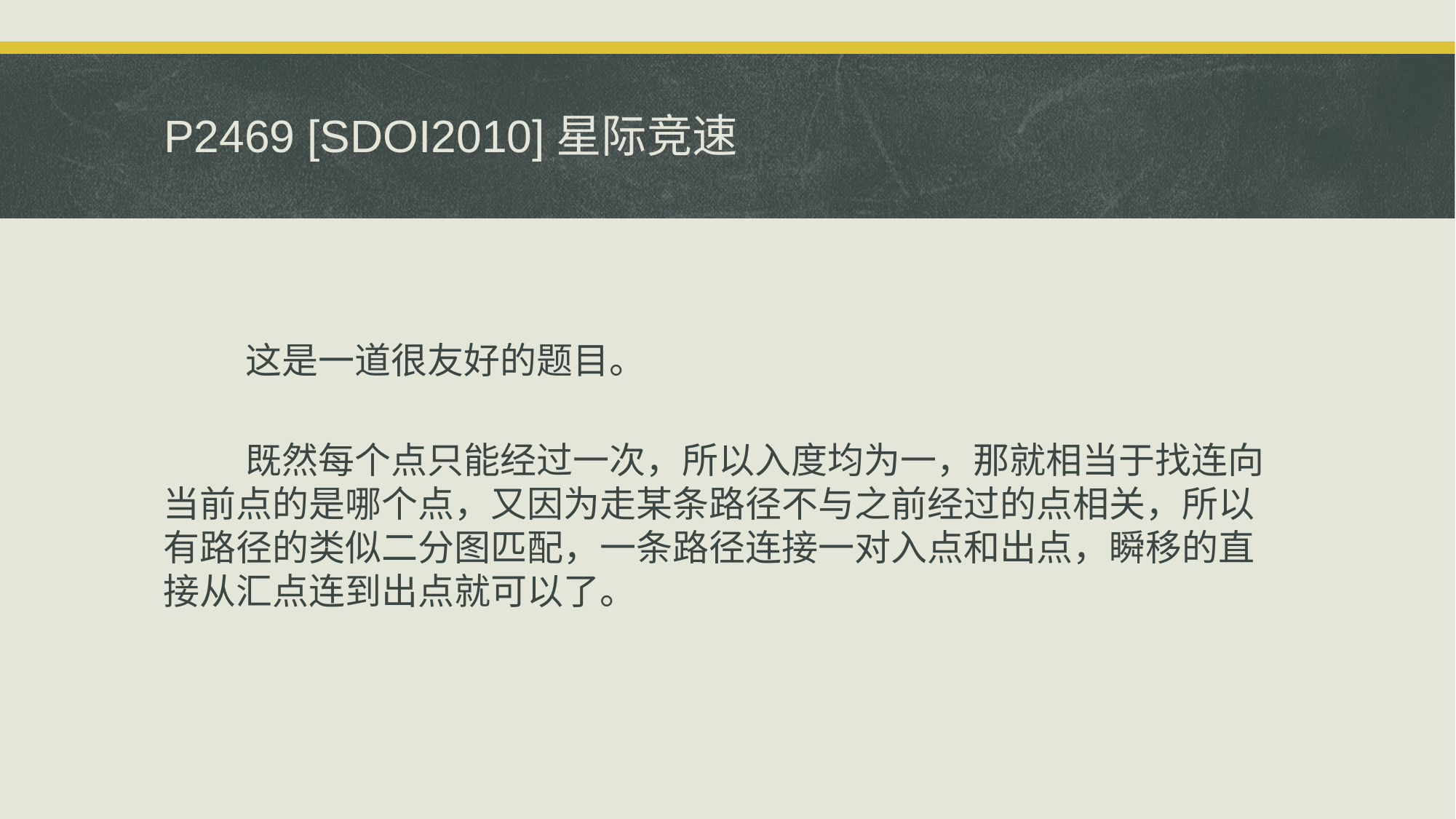

# P2469 [SDOI2010]星际竞速
         这是一道很友好的题目。
         既然每个点只能经过一次，所以入度均为一，那就相当于找连向当前点的是哪个点，又因为走某条路径不与之前经过的点相关，所以有路径的类似二分图匹配，一条路径连接一对入点和出点，瞬移的直接从汇点连到出点就可以了。